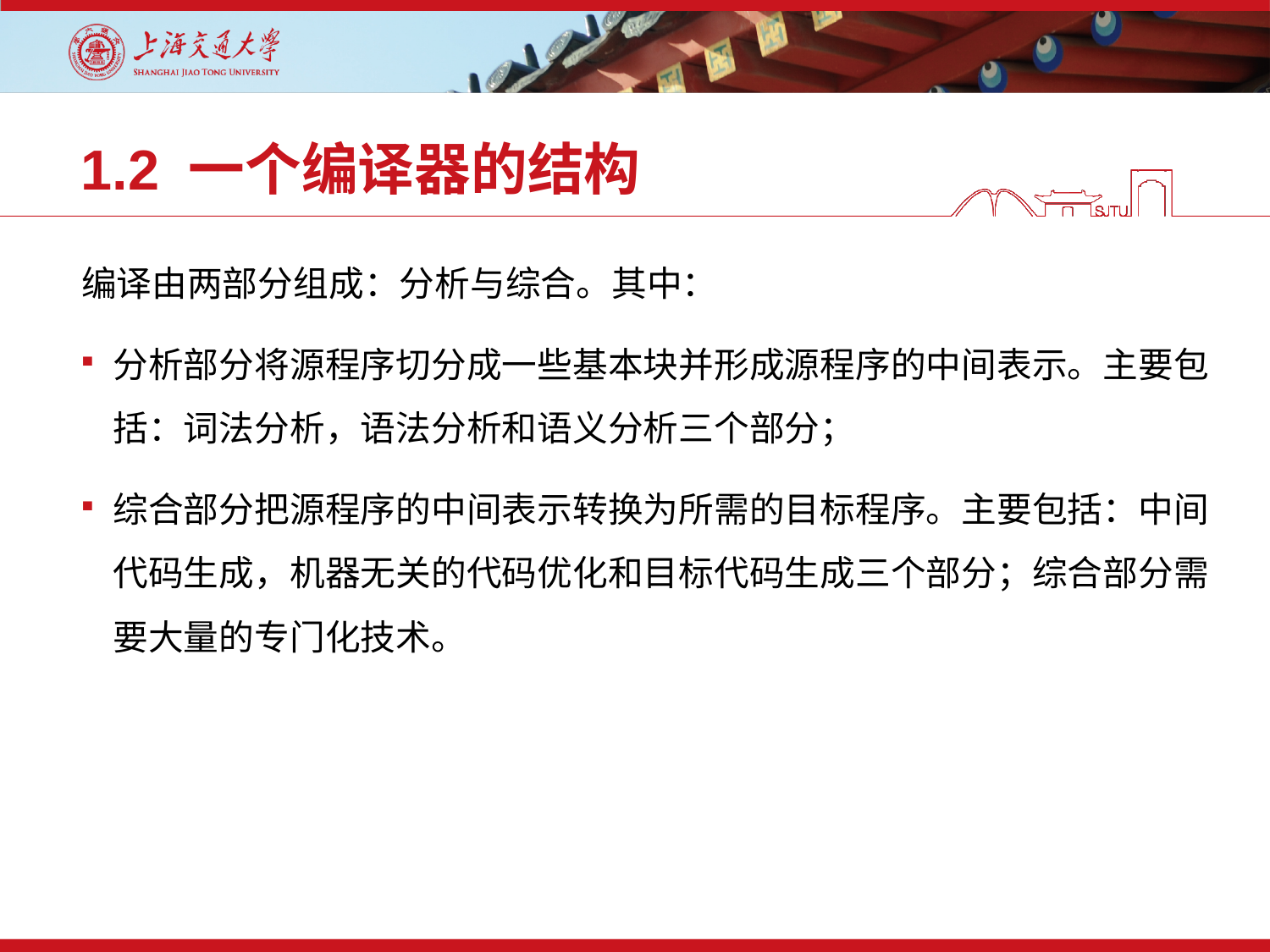

# 1.2 一个编译器的结构
编译由两部分组成：分析与综合。其中：
分析部分将源程序切分成一些基本块并形成源程序的中间表示。主要包括：词法分析，语法分析和语义分析三个部分；
综合部分把源程序的中间表示转换为所需的目标程序。主要包括：中间代码生成，机器无关的代码优化和目标代码生成三个部分；综合部分需要大量的专门化技术。